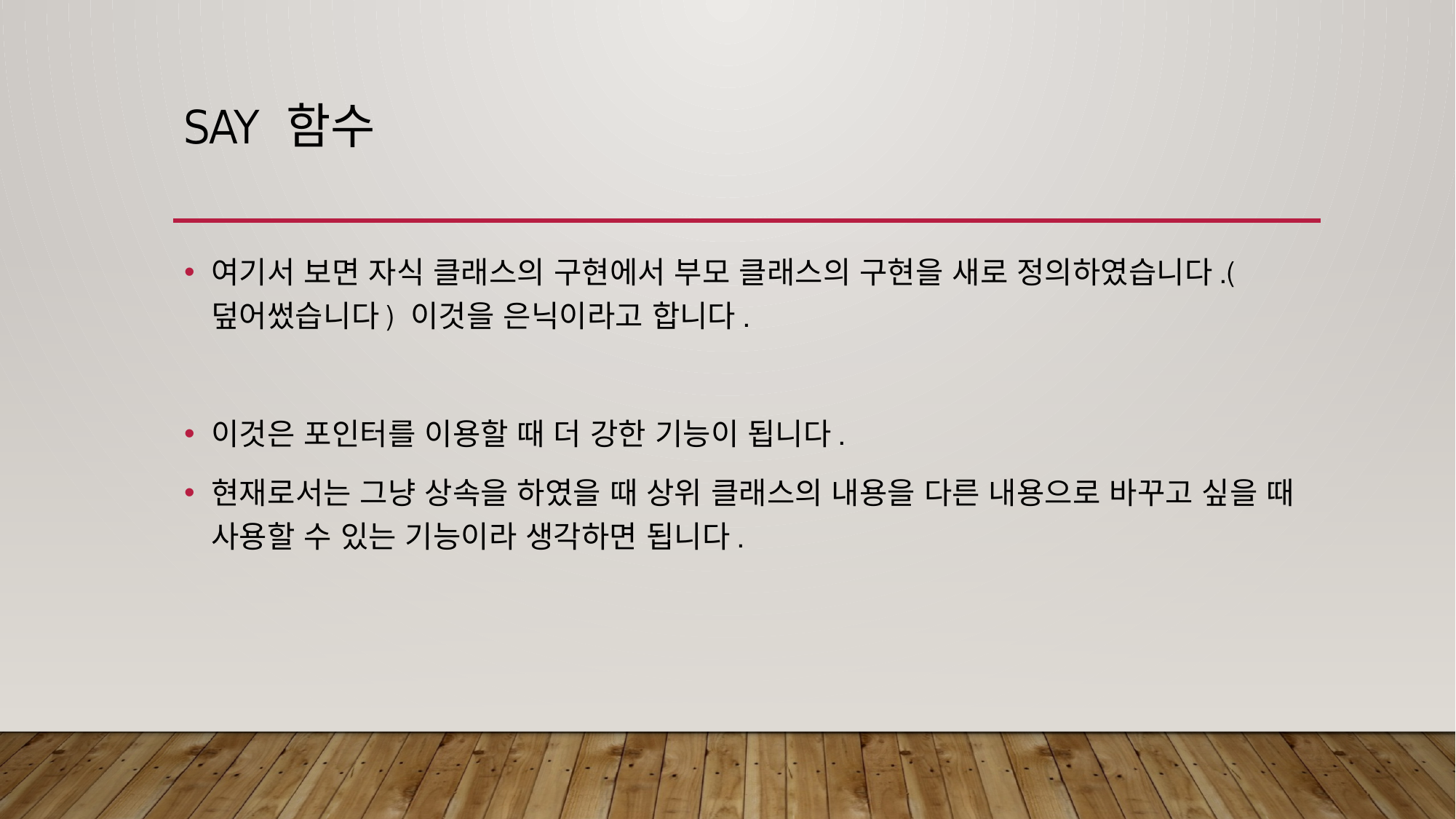

# Say 함수
여기서 보면 자식 클래스의 구현에서 부모 클래스의 구현을 새로 정의하였습니다.(덮어썼습니다) 이것을 은닉이라고 합니다.

이것은 포인터를 이용할 때 더 강한 기능이 됩니다.
현재로서는 그냥 상속을 하였을 때 상위 클래스의 내용을 다른 내용으로 바꾸고 싶을 때 사용할 수 있는 기능이라 생각하면 됩니다.